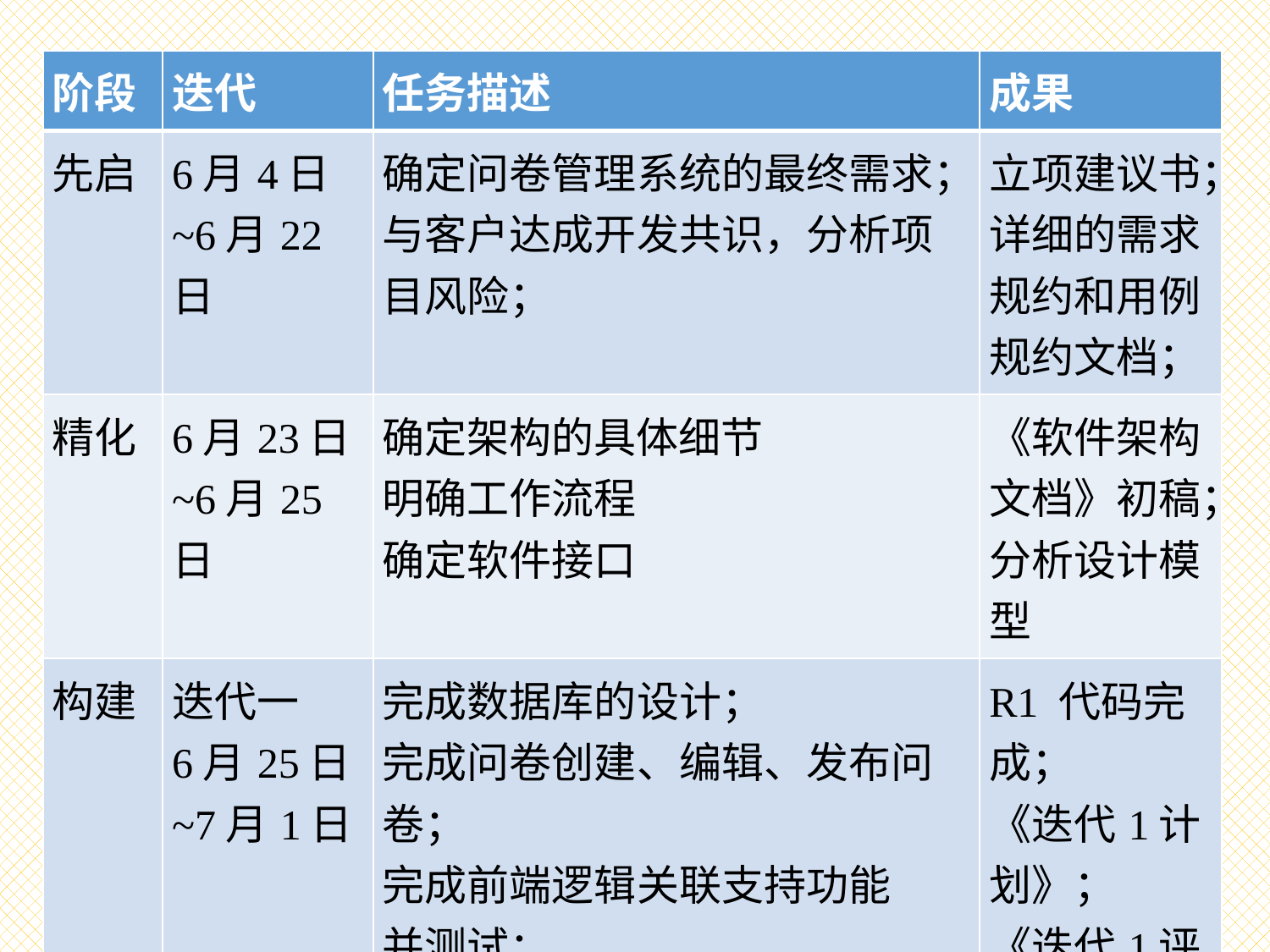

| 阶段 | 迭代 | 任务描述 | 成果 |
| --- | --- | --- | --- |
| 先启 | 6月4日~6月22日 | 确定问卷管理系统的最终需求； 与客户达成开发共识，分析项目风险； | 立项建议书； 详细的需求规约和用例规约文档； |
| 精化 | 6月23日~6月25日 | 确定架构的具体细节 明确工作流程 确定软件接口 | 《软件架构文档》初稿； 分析设计模型 |
| 构建 | 迭代一 6月25日~7月1日 | 完成数据库的设计； 完成问卷创建、编辑、发布问卷； 完成前端逻辑关联支持功能 并测试； | R1 代码完成； 《迭代1计划》； 《迭代1评估报告》 |